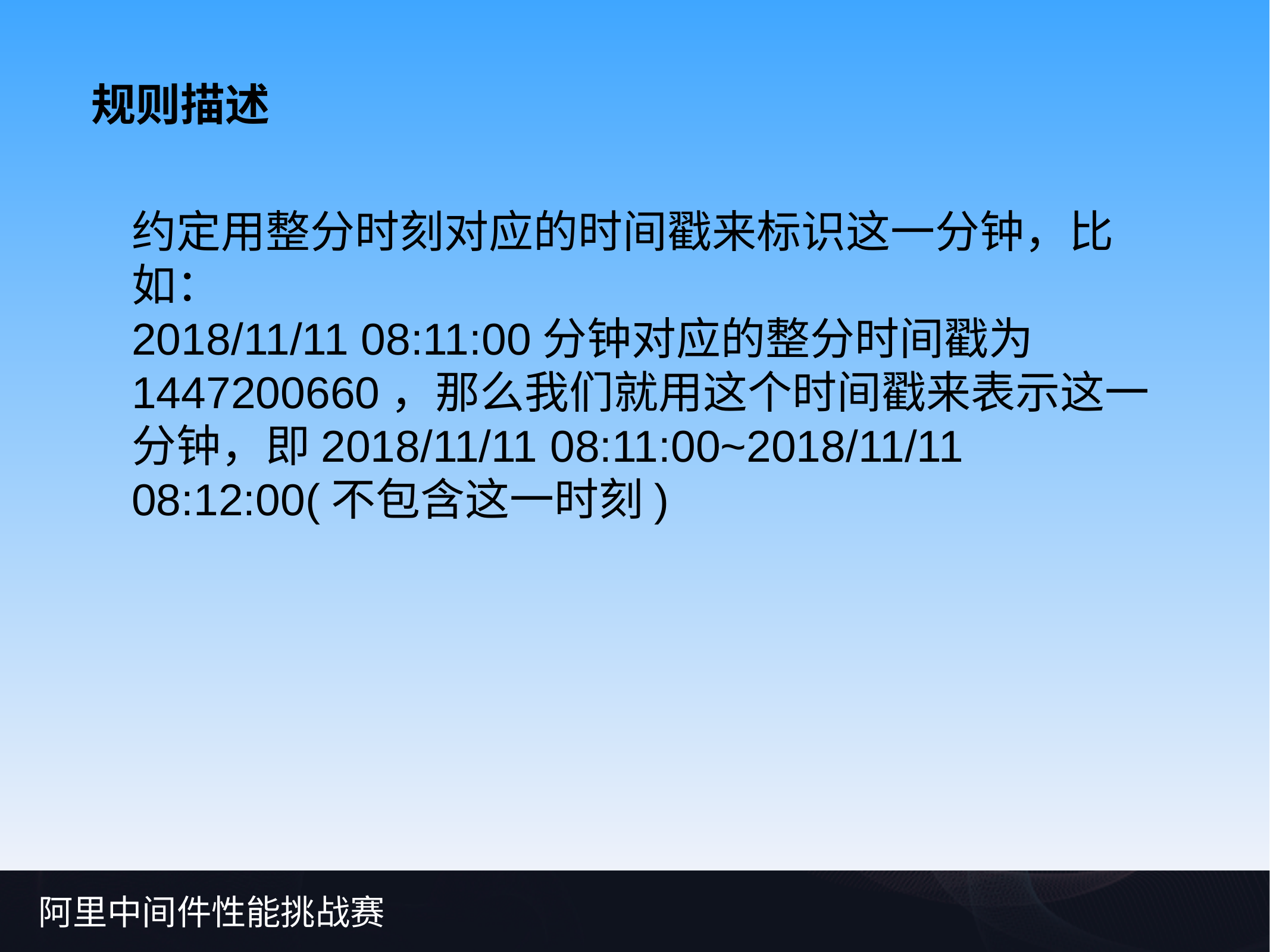

规则描述
约定用整分时刻对应的时间戳来标识这一分钟，比如：
2018/11/11 08:11:00分钟对应的整分时间戳为1447200660，那么我们就用这个时间戳来表示这一分钟，即2018/11/11 08:11:00~2018/11/11 08:12:00(不包含这一时刻)